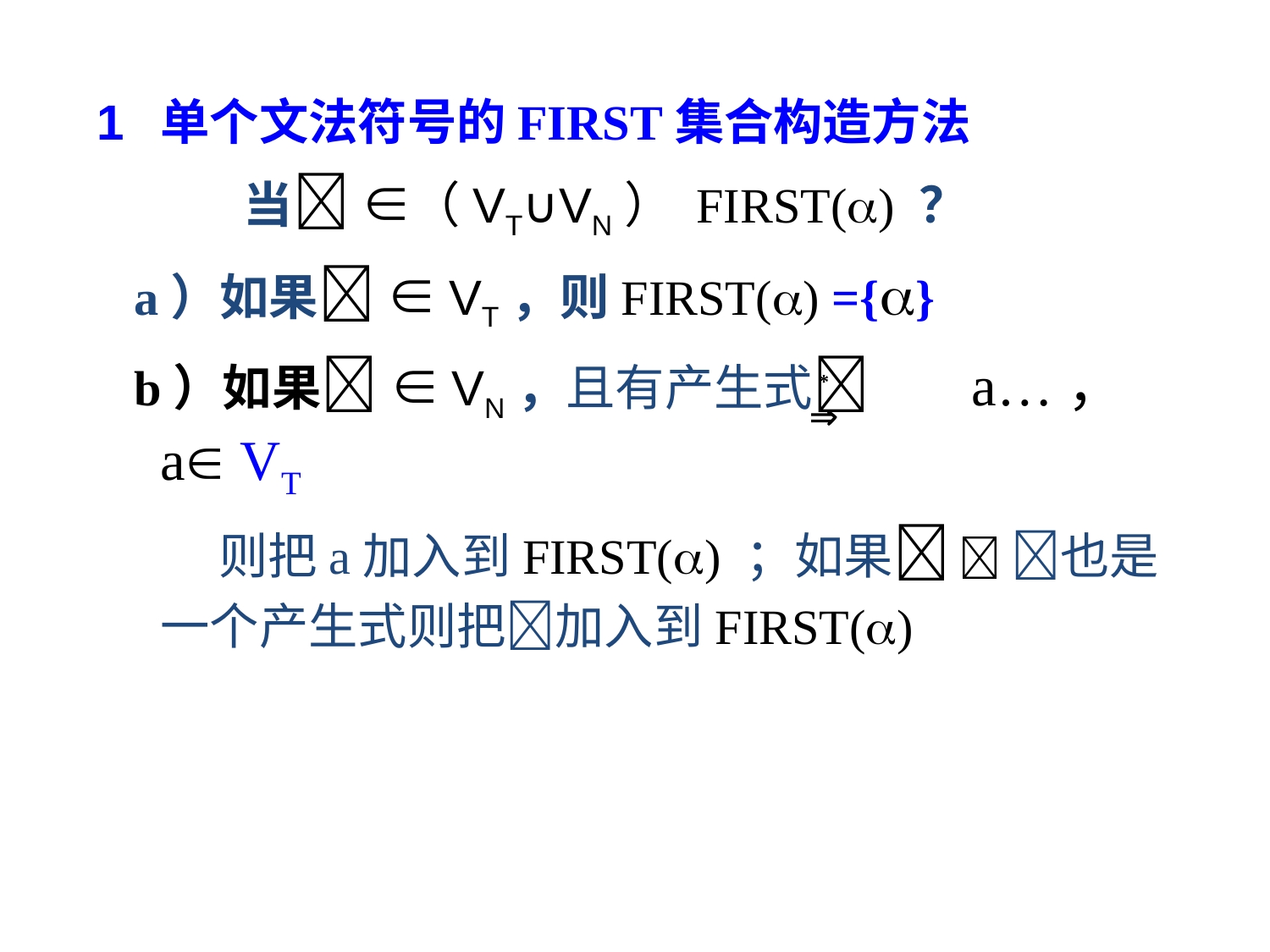

单个文法符号的FIRST集合构造方法
            当α ∈（VT∪VN） FIRST(α) ？
   a）如果α ∈VT，则FIRST(α) ={α}
   b）如果α ∈VN，且有产生式α       a…， a∈ VT
               则把a加入到FIRST(α) ；如果α → ε也是一个产生式则把ε加入到FIRST(α)
*
⇒